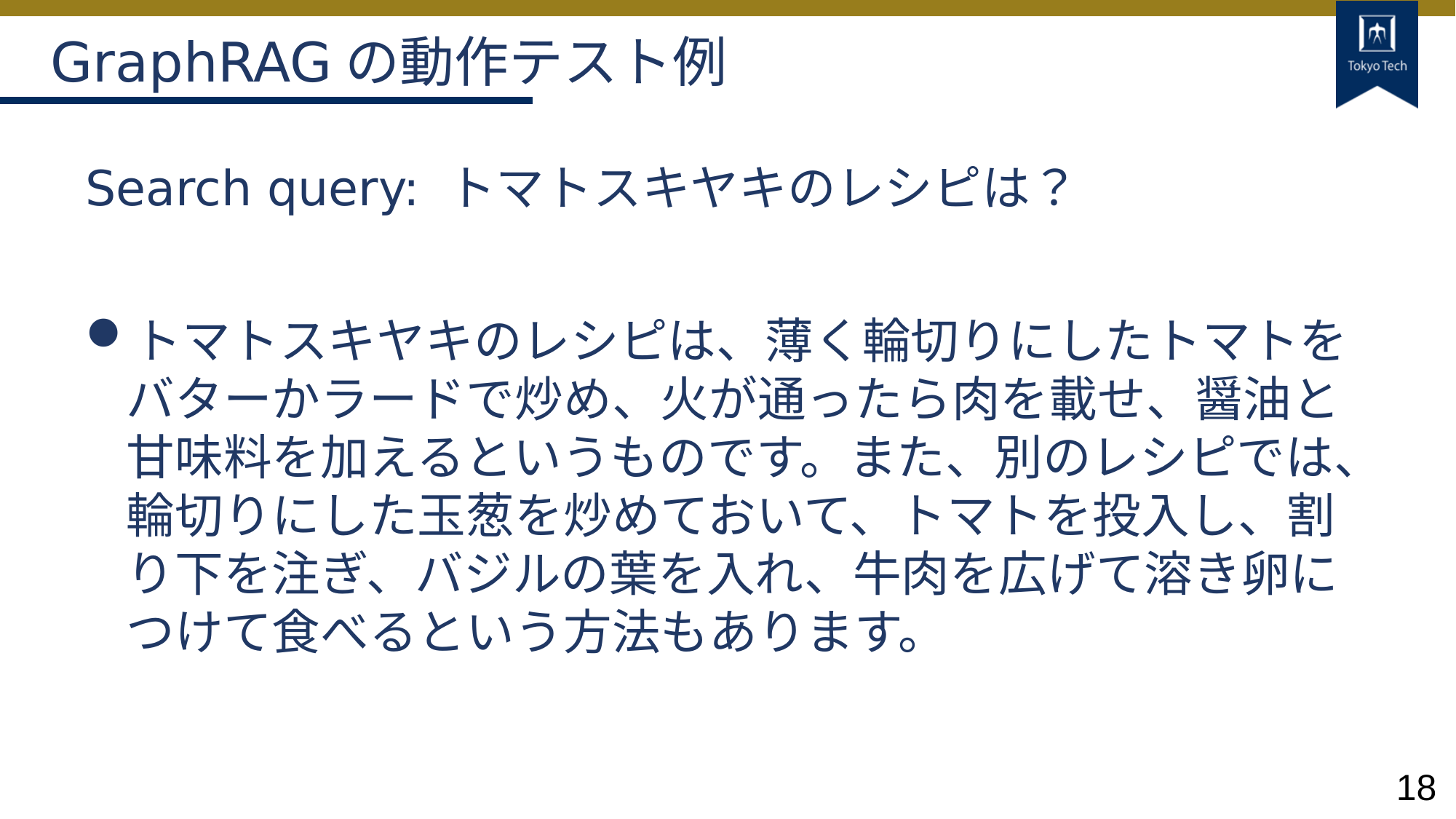

# GraphRAGの動作テスト例
Search query: トマトスキヤキのレシピは？

トマトスキヤキのレシピは、薄く輪切りにしたトマトをバターかラードで炒め、火が通ったら肉を載せ、醤油と甘味料を加えるというものです。また、別のレシピでは、輪切りにした玉葱を炒めておいて、トマトを投入し、割り下を注ぎ、バジルの葉を入れ、牛肉を広げて溶き卵につけて食べるという方法もあります。